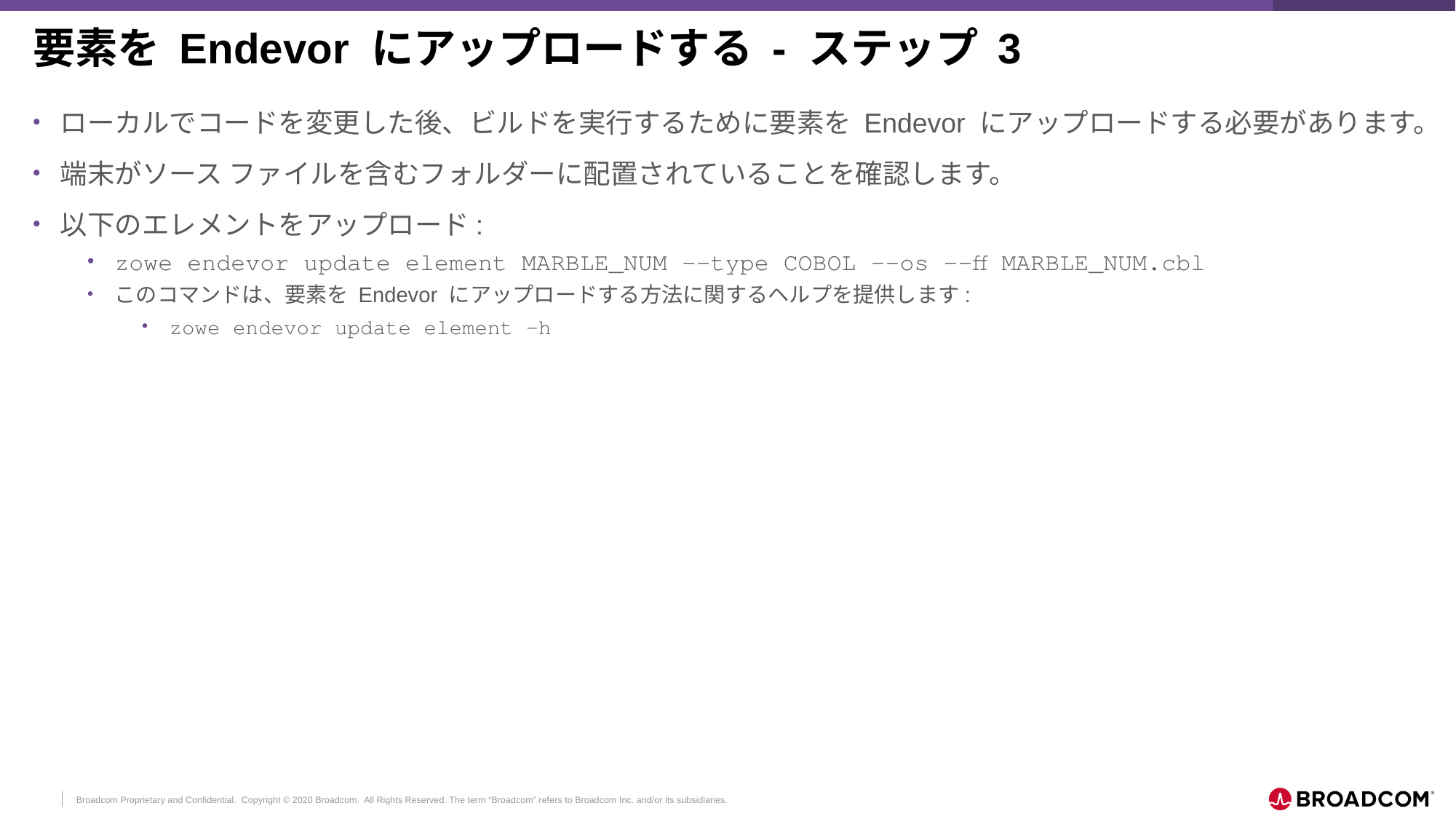

# 要素を Endevor にアップロードする - ステップ 3
ローカルでコードを変更した後、ビルドを実行するために要素を Endevor にアップロードする必要があります。
端末がソース ファイルを含むフォルダーに配置されていることを確認します。
以下のエレメントをアップロード:
zowe endevor update element MARBLE_NUM --type COBOL --os --ff MARBLE_NUM.cbl
このコマンドは、要素を Endevor にアップロードする方法に関するヘルプを提供します:
zowe endevor update element -h